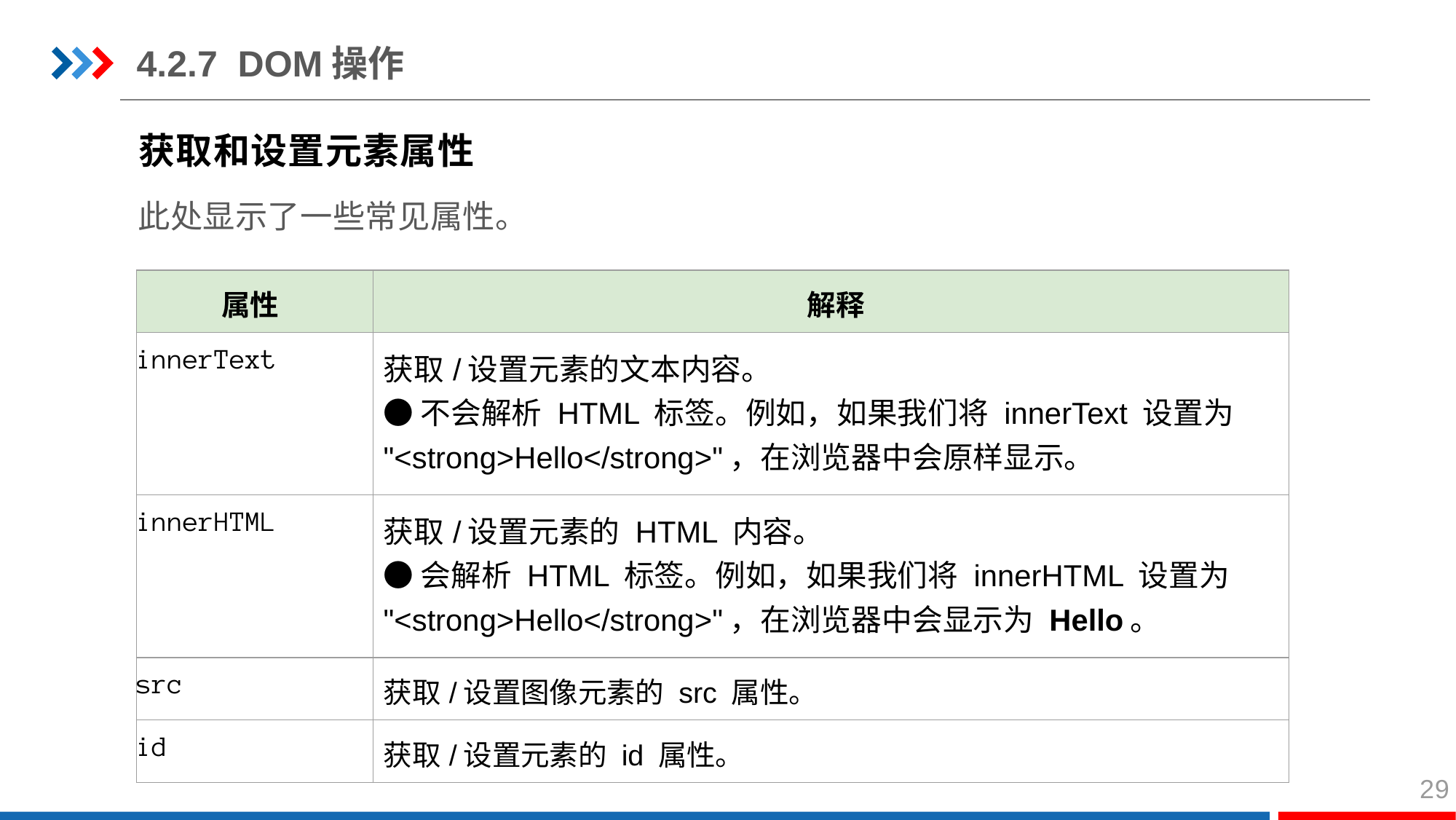

4.2.7  DOM操作
获取和设置元素属性
	此处显示了一些常见属性。
| 属性 | 解释 |
| --- | --- |
| innerText | 获取/设置元素的文本内容。 ● 不会解析 HTML 标签。例如，如果我们将 innerText 设置为 "<strong>Hello</strong>"，在浏览器中会原样显示。 |
| innerHTML | 获取/设置元素的 HTML 内容。 ● 会解析 HTML 标签。例如，如果我们将 innerHTML 设置为 "<strong>Hello</strong>"，在浏览器中会显示为 Hello。 |
| src | 获取/设置图像元素的 src 属性。 |
| id | 获取/设置元素的 id 属性。 |

29